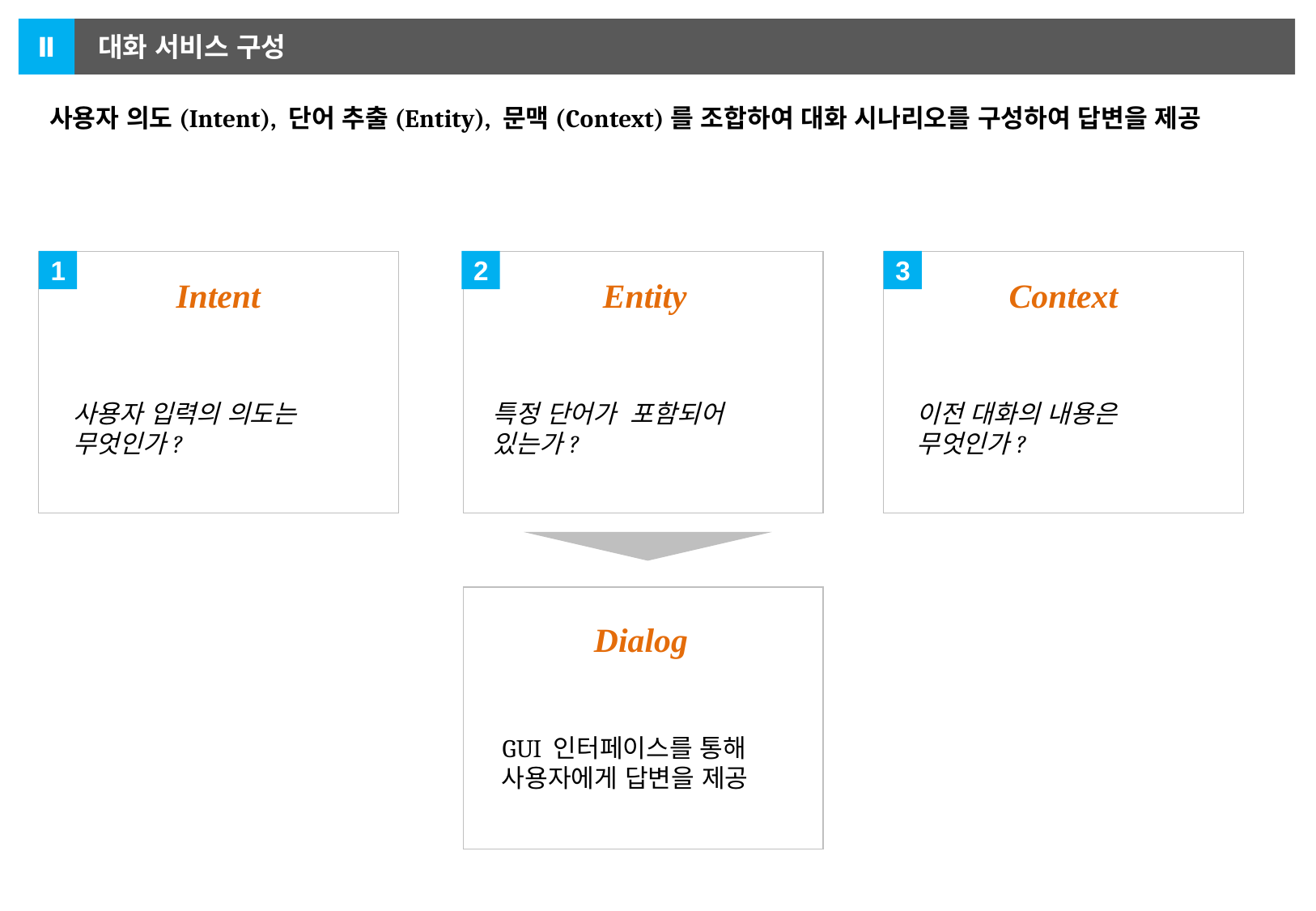

Ⅱ
대화 서비스 구성
사용자 의도(Intent), 단어 추출(Entity), 문맥(Context)를 조합하여 대화 시나리오를 구성하여 답변을 제공

1
2

3
Intent
Entity
Context
사용자 입력의 의도는 무엇인가?
특정 단어가  포함되어 있는가?
이전 대화의 내용은 무엇인가?

Dialog
GUI 인터페이스를 통해
사용자에게 답변을 제공